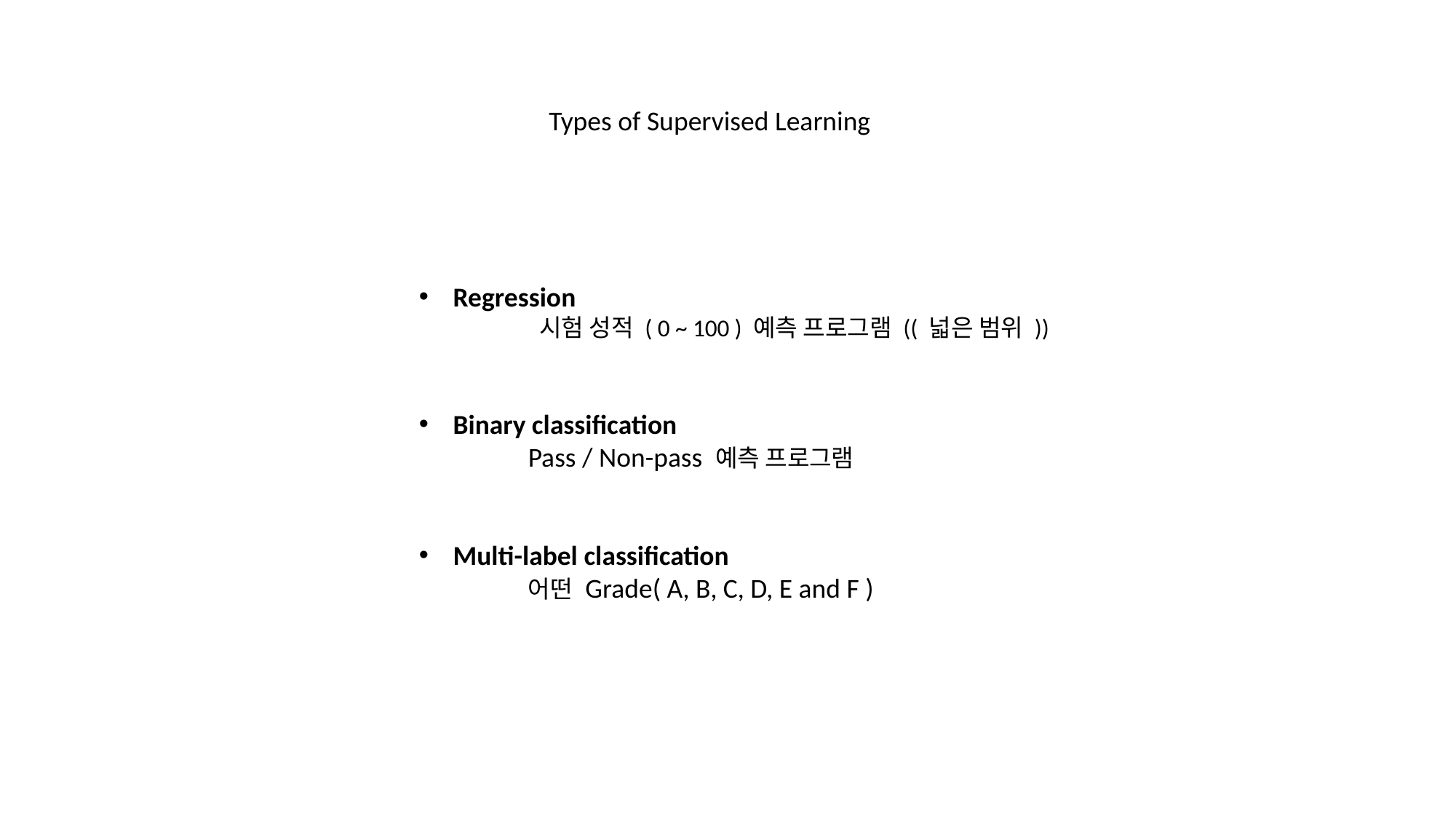

Types of Supervised Learning
Regression
	 시험 성적 ( 0 ~ 100 ) 예측 프로그램 (( 넓은 범위 ))

Binary classification
	Pass / Non-pass 예측 프로그램

Multi-label classification
	어떤 Grade( A, B, C, D, E and F )